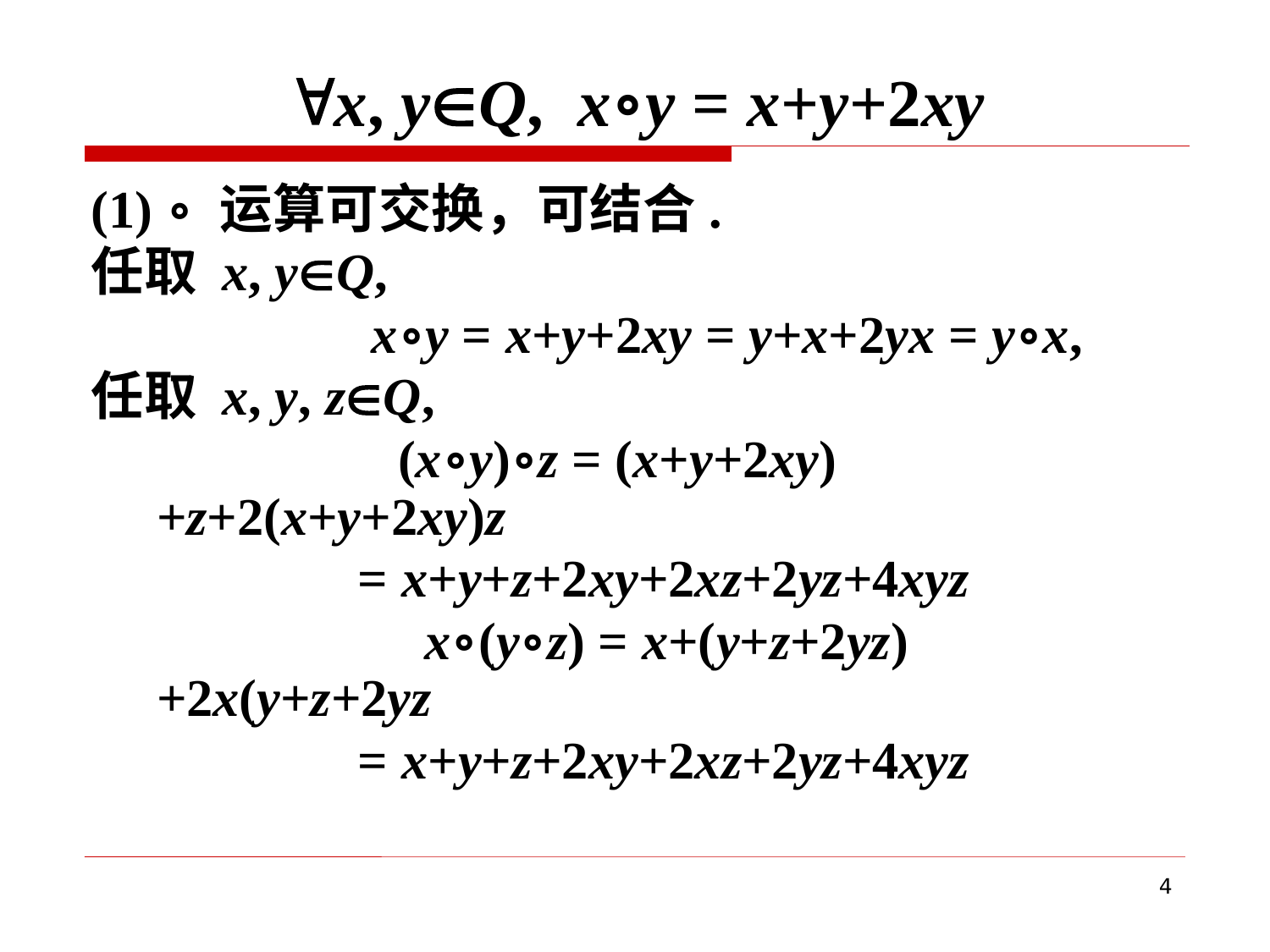

# ∀x, y∈Q,  x∘y = x+y+2xy
(1) ∘ 运算可交换，可结合.
任取 x, y∈Q,
                     x∘y = x+y+2xy = y+x+2yx = y∘x,
任取 x, y, z∈Q,
                       (x∘y)∘z = (x+y+2xy)+z+2(x+y+2xy)z
                    = x+y+z+2xy+2xz+2yz+4xyz
                         x∘(y∘z) = x+(y+z+2yz)+2x(y+z+2yz
                    = x+y+z+2xy+2xz+2yz+4xyz
4